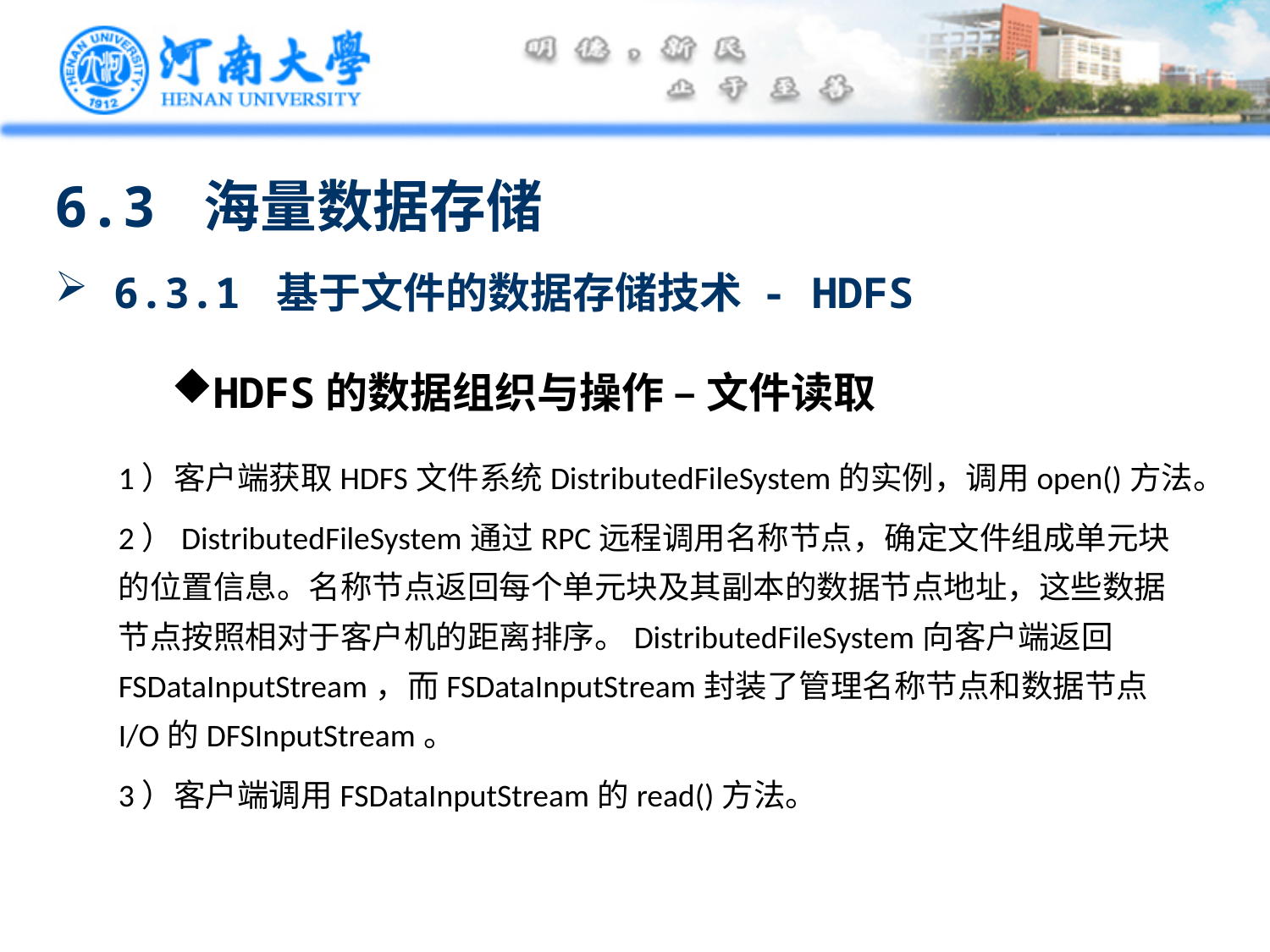

6.3 海量数据存储
 6.3.1 基于文件的数据存储技术 - HDFS
HDFS的数据组织与操作 – 文件读取
1）客户端获取HDFS文件系统DistributedFileSystem的实例，调用open()方法。
2）DistributedFileSystem通过RPC远程调用名称节点，确定文件组成单元块的位置信息。名称节点返回每个单元块及其副本的数据节点地址，这些数据节点按照相对于客户机的距离排序。DistributedFileSystem向客户端返回FSDataInputStream，而FSDataInputStream封装了管理名称节点和数据节点I/O的DFSInputStream。
3）客户端调用FSDataInputStream的read()方法。